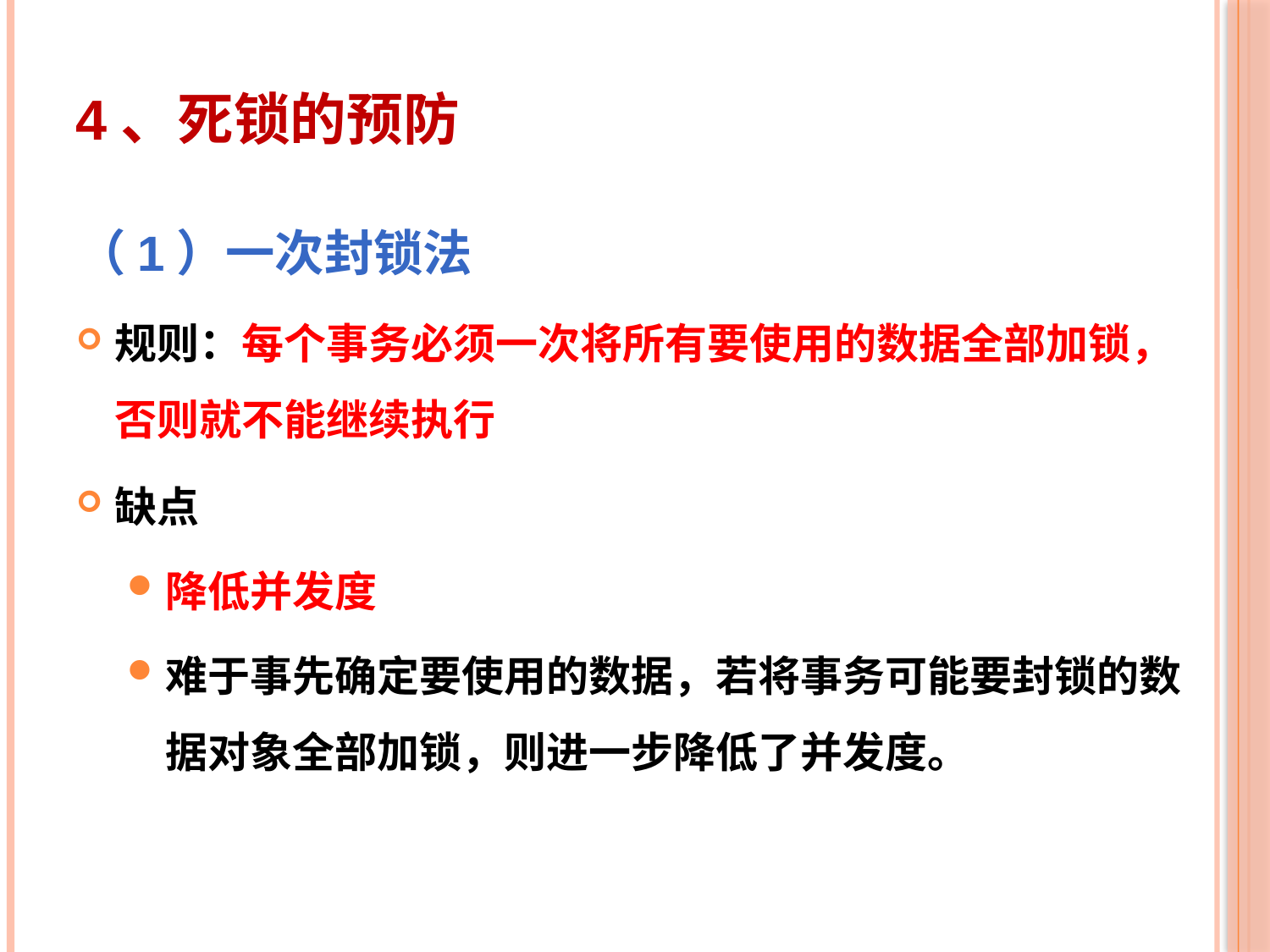

# 4、死锁的预防
（1）一次封锁法
规则：每个事务必须一次将所有要使用的数据全部加锁，否则就不能继续执行
缺点
降低并发度
难于事先确定要使用的数据，若将事务可能要封锁的数据对象全部加锁，则进一步降低了并发度。